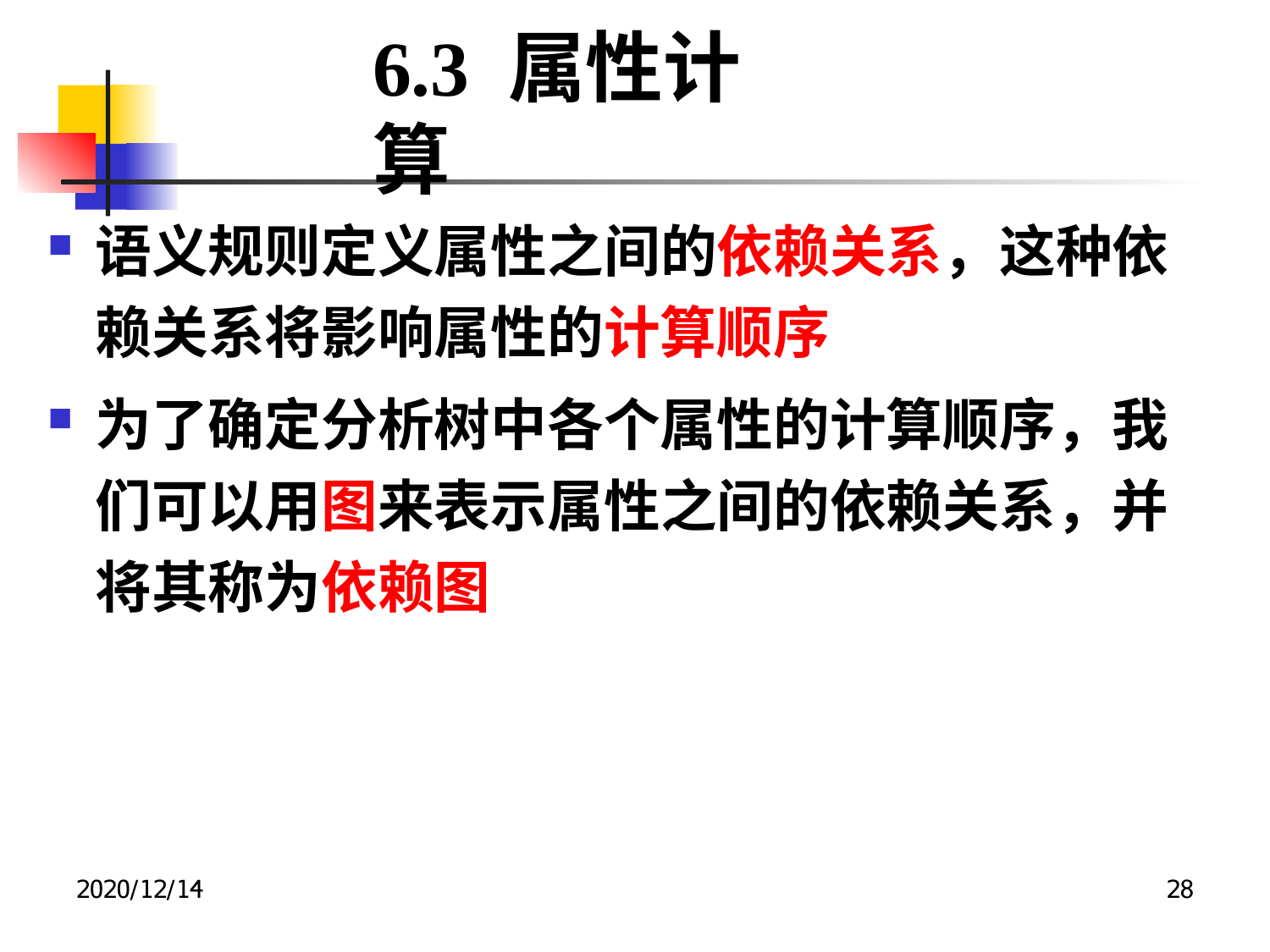

6.3 属性计算
语义规则定义属性之间的依赖关系，这种依赖关系将影响属性的计算顺序
为了确定分析树中各个属性的计算顺序，我们可以用图来表示属性之间的依赖关系，并将其称为依赖图
2020/12/14
28